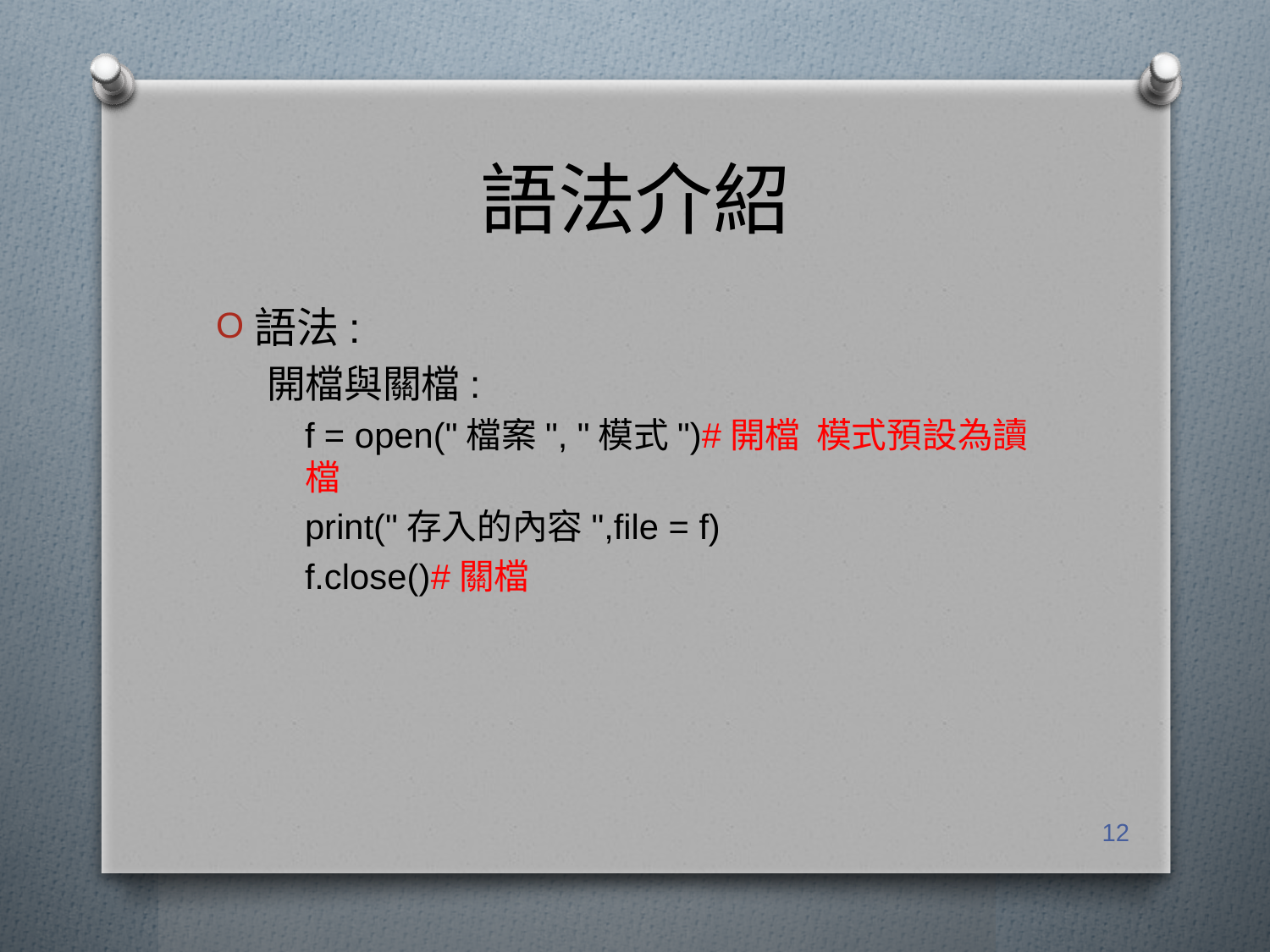

# 語法介紹
語法:
開檔與關檔:
f = open("檔案", "模式")#開檔  模式預設為讀檔
print("存入的內容",file = f)
f.close()#關檔

12